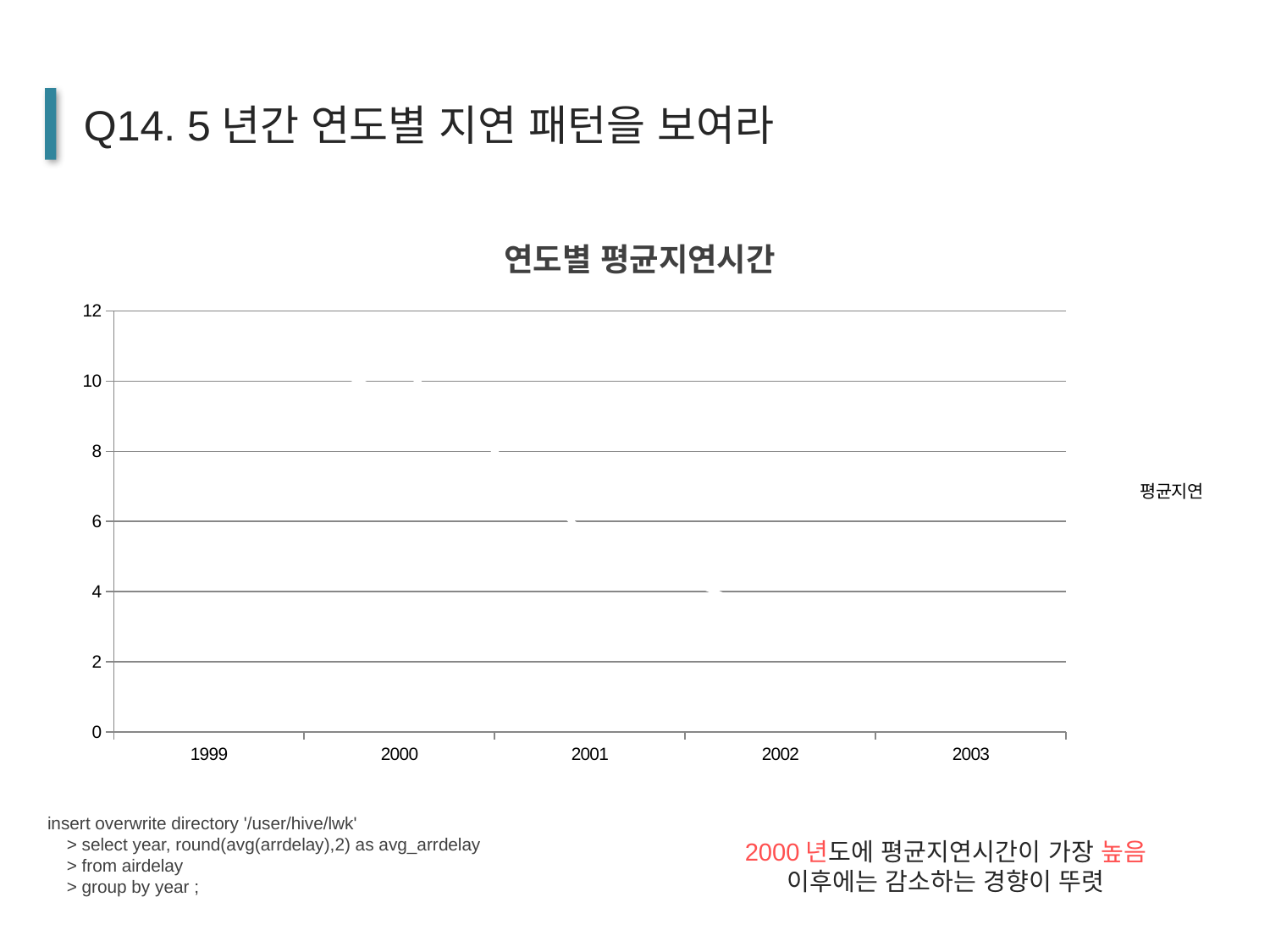

Q14. 5년간 연도별 지연 패턴을 보여라

### Chart: 연도별 평균지연시간

| Category | 평균지연 |
|---|---|
| 1999 | 8.25 |
| 2000 | 10.47 |
| 2001 | 5.53 |
| 2002 | 3.19 |
| 2003 | 3.6 |
insert overwrite directory '/user/hive/lwk'
    > select year, round(avg(arrdelay),2) as avg_arrdelay
    > from airdelay
    > group by year ;

2000년도에 평균지연시간이 가장 높음
이후에는 감소하는 경향이 뚜렷